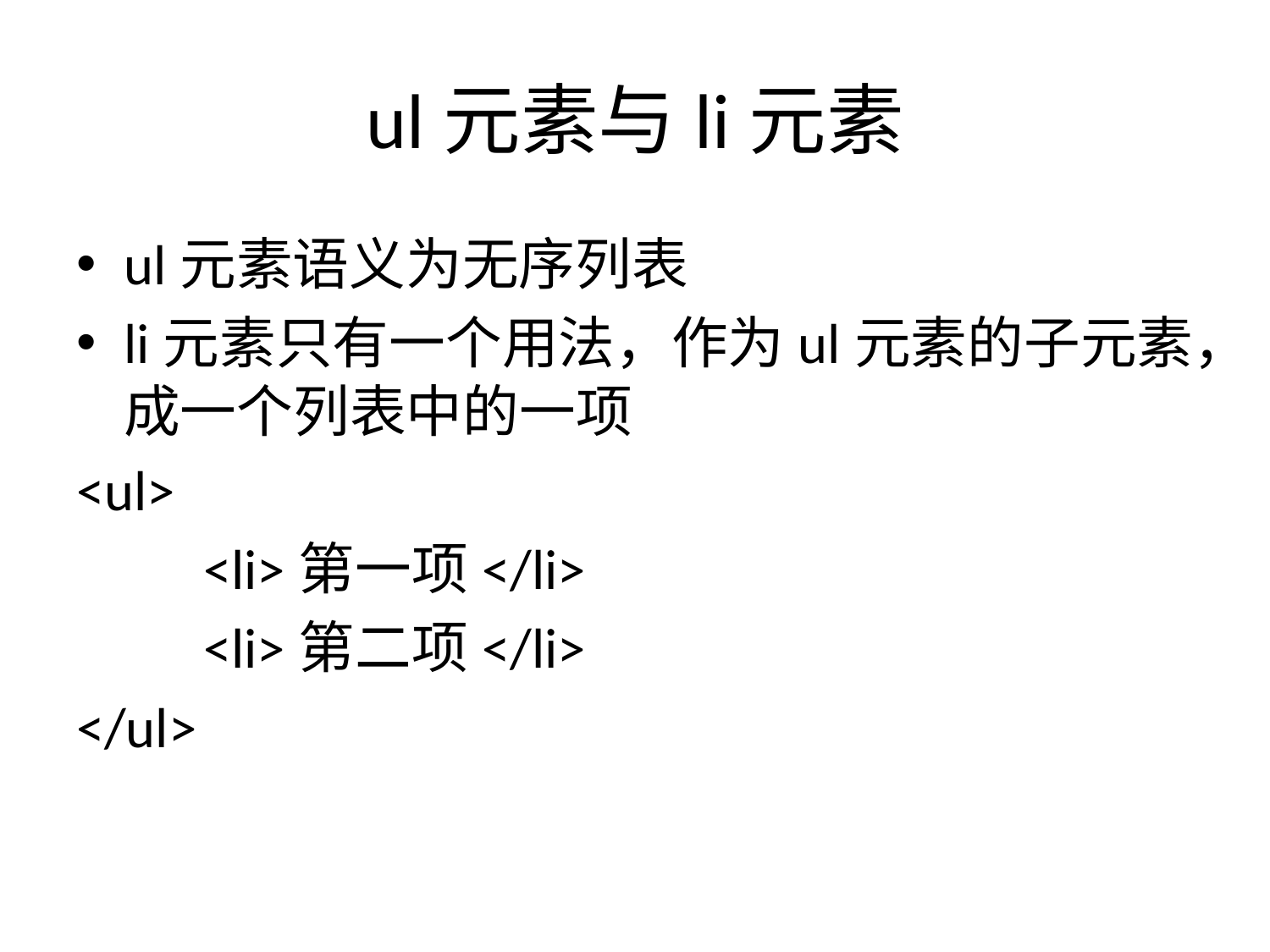

# ul元素与li元素
ul元素语义为无序列表
li元素只有一个用法，作为ul元素的子元素，成一个列表中的一项
<ul>
	<li>第一项</li>
	<li>第二项</li>
</ul>